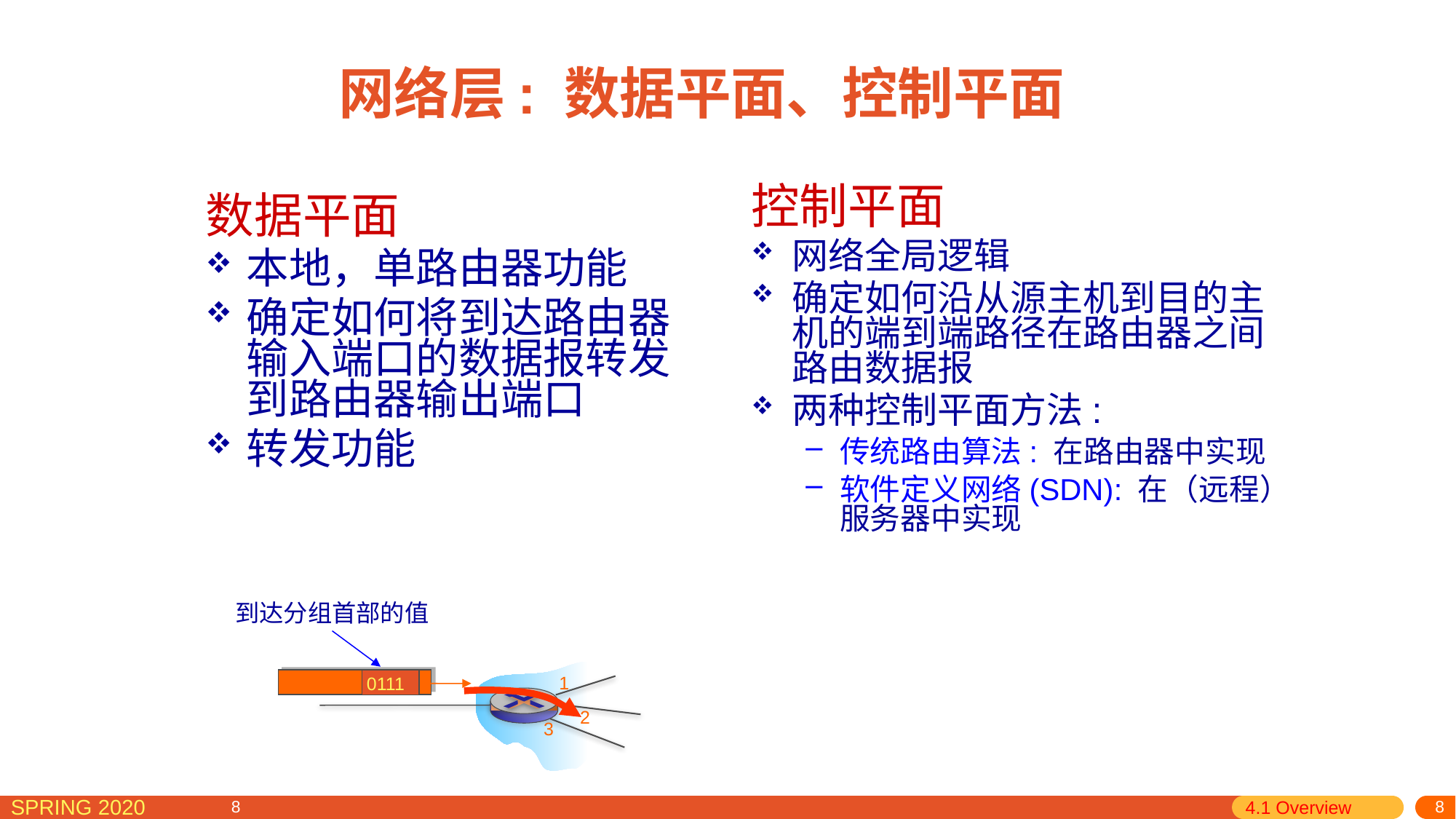

# 网络层: 数据平面、控制平面
数据平面
本地，单路由器功能
确定如何将到达路由器输入端口的数据报转发到路由器输出端口
转发功能
控制平面
网络全局逻辑
确定如何沿从源主机到目的主机的端到端路径在路由器之间路由数据报
两种控制平面方法:
传统路由算法: 在路由器中实现
软件定义网络(SDN): 在（远程）服务器中实现

到达分组首部的值

0111

1

2
3
4.1 Overview